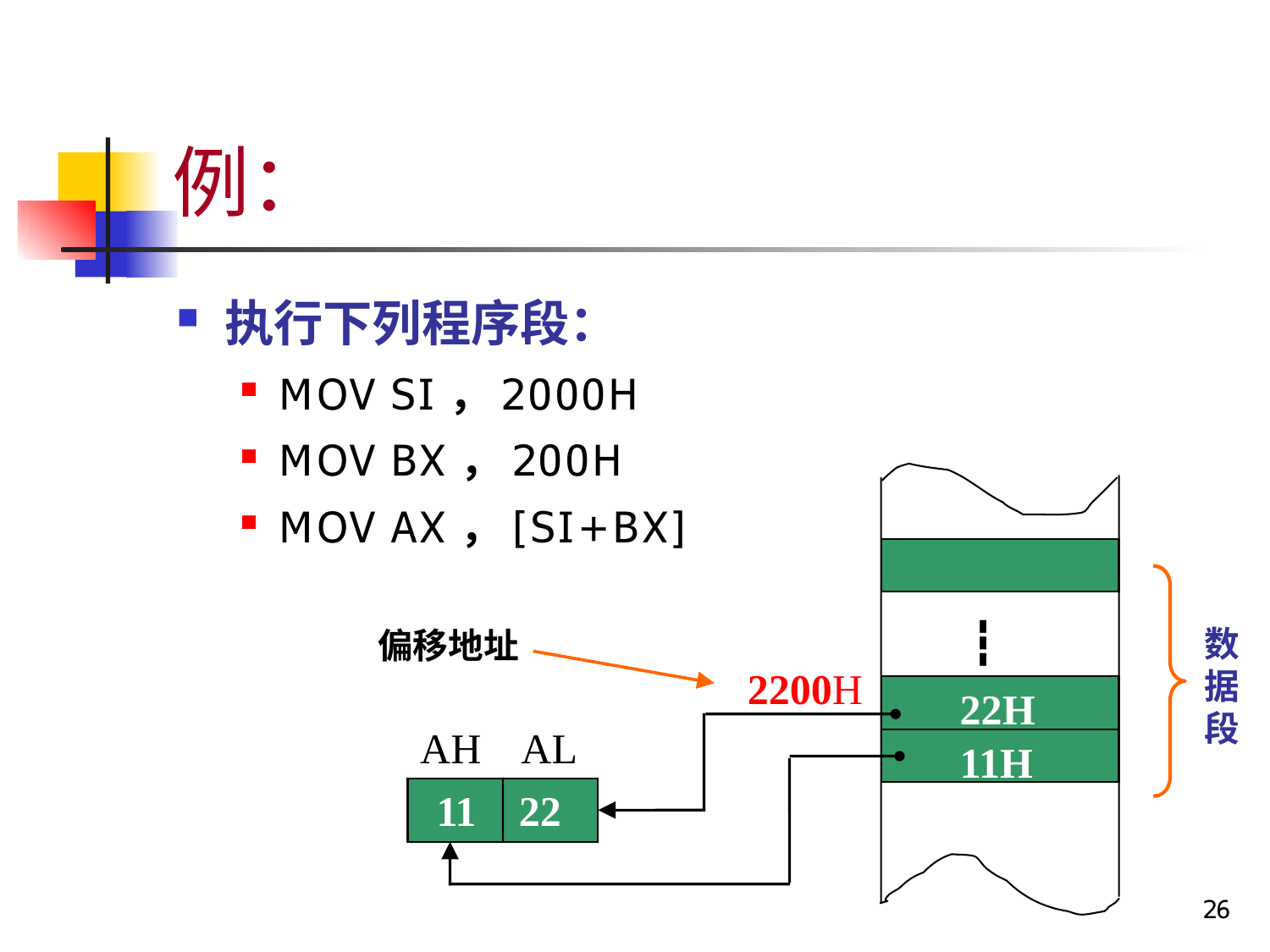

# 例：
执行下列程序段：
MOV SI，2000H
MOV BX，200H
MOV AX，[SI+BX]

┇
数据段
偏移地址

2200H

22H

AH    AL

11H

  11    22

26